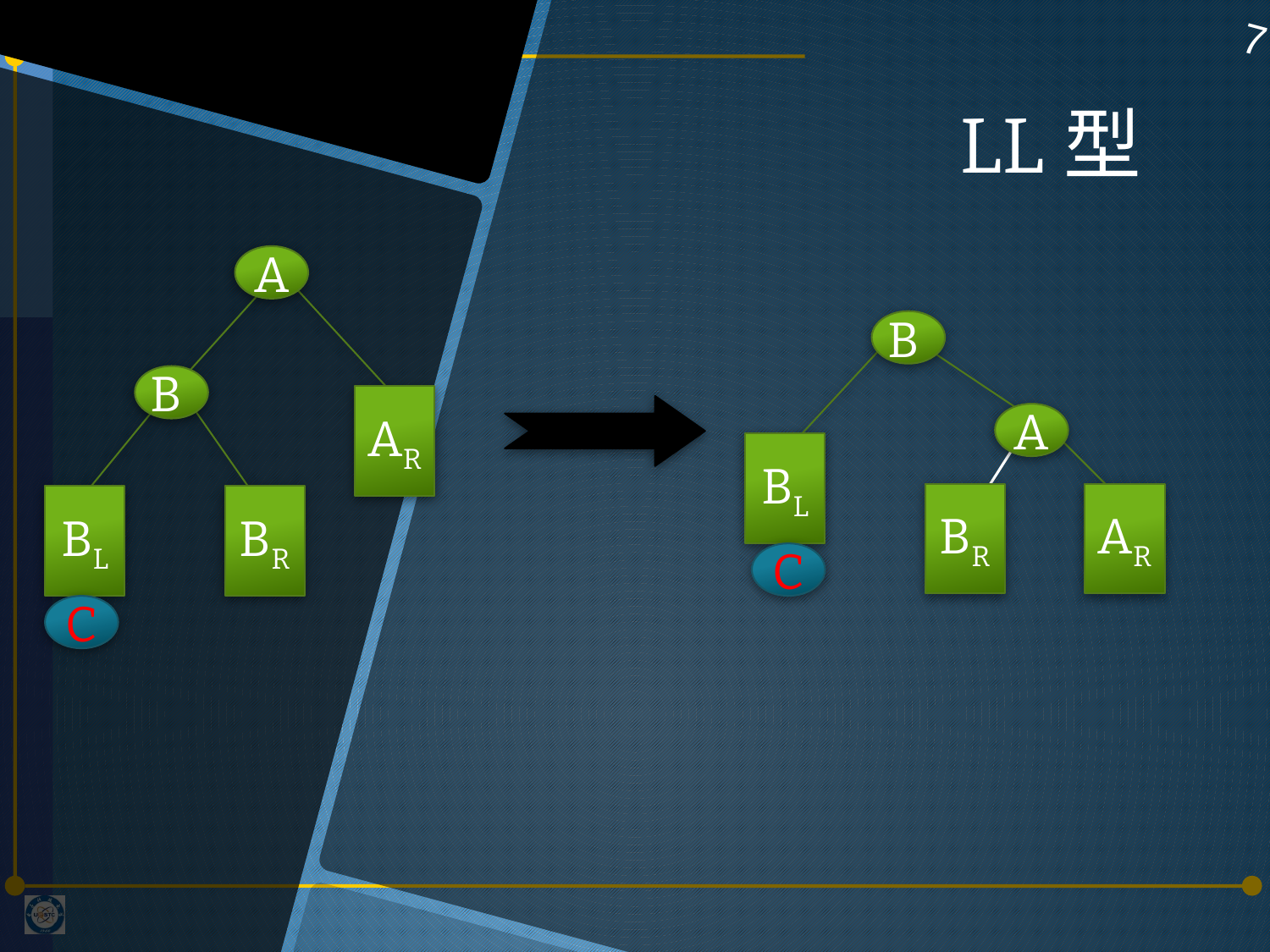

7
# LL型
A

B
AR

BL
BR
B

A

AR

BL
C

BR
C